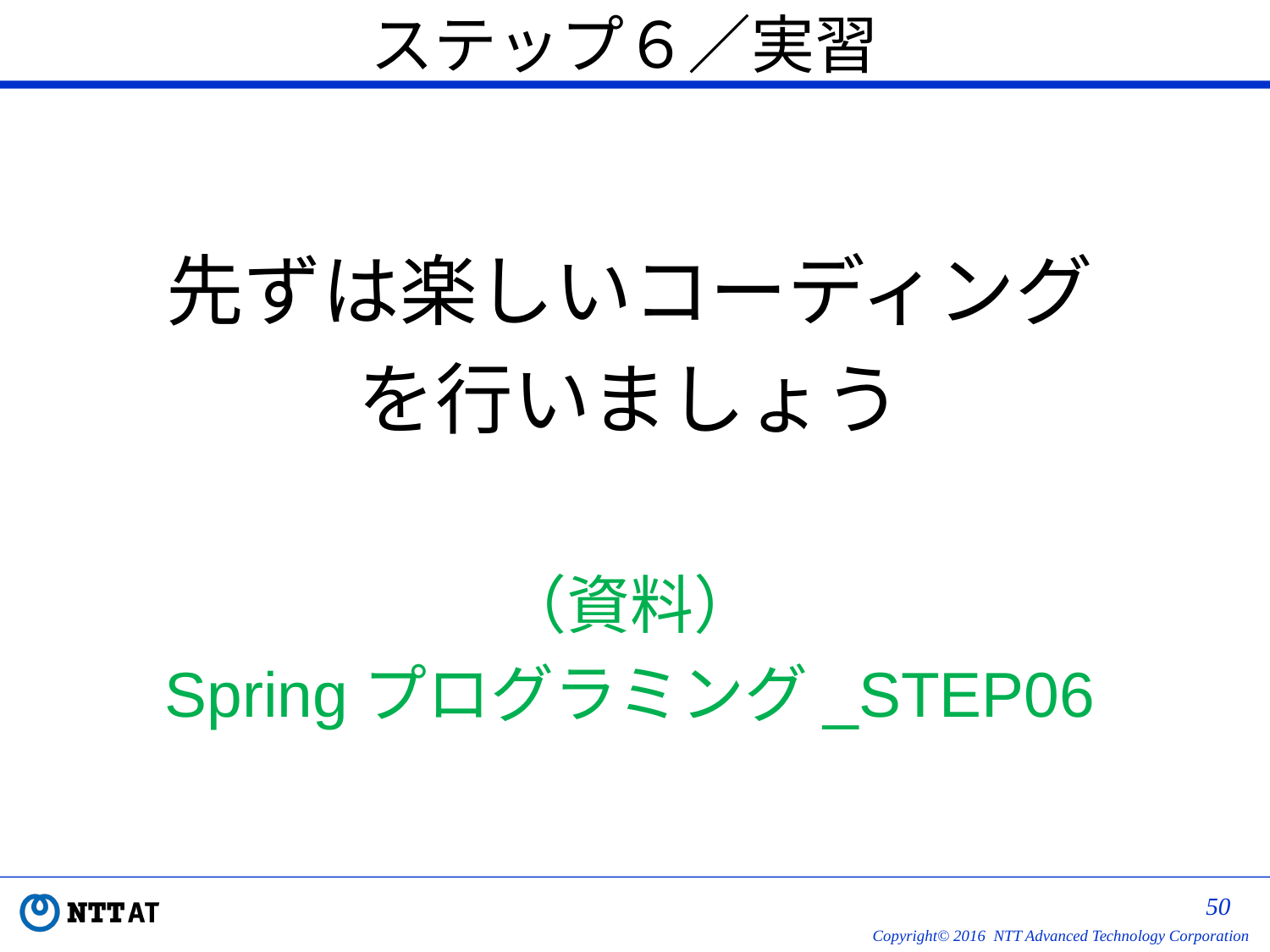

# ステップ６／実習
先ずは楽しいコーディング
を行いましょう

（資料）
Springプログラミング_STEP06
50